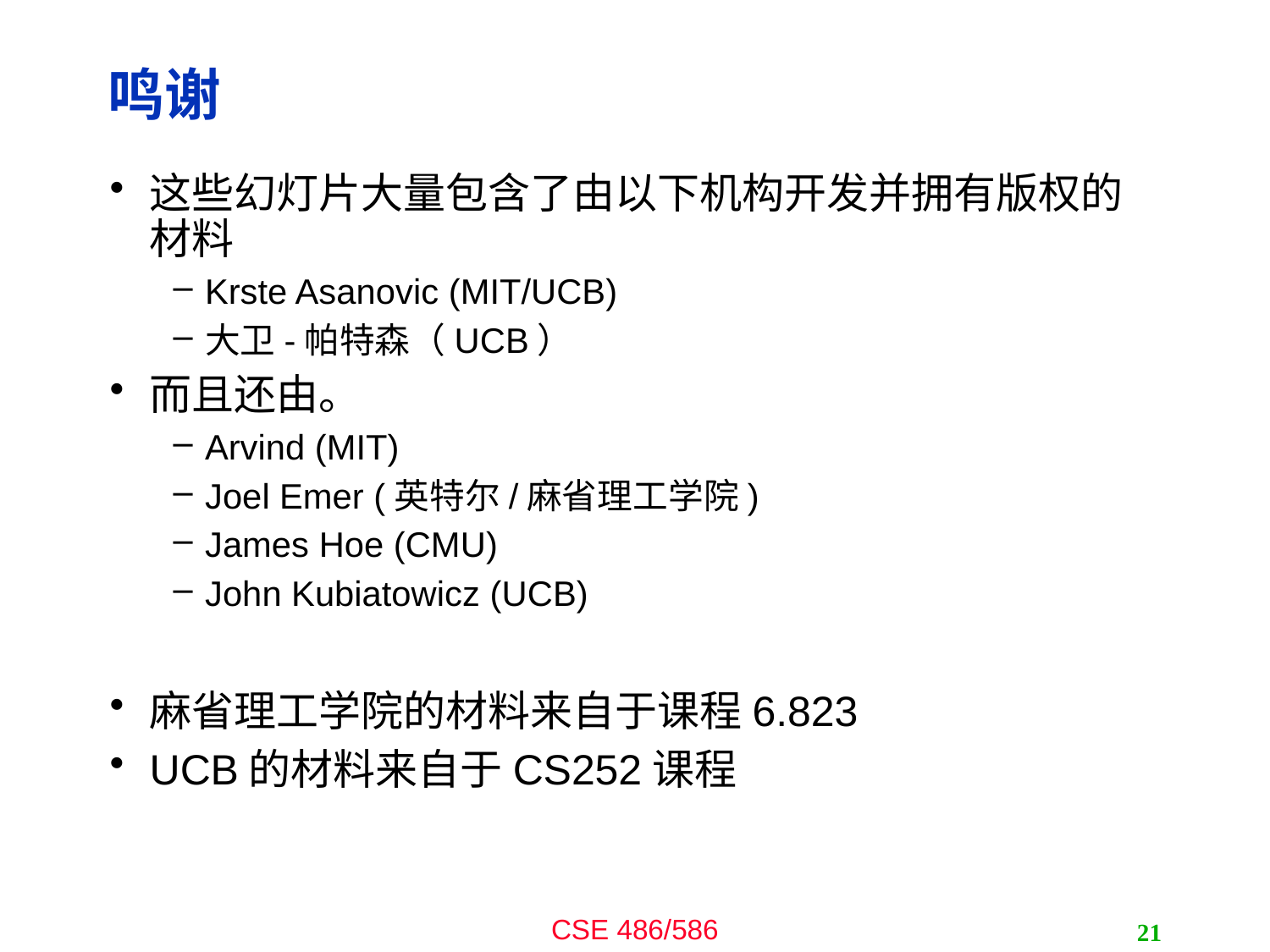

# 鸣谢
这些幻灯片大量包含了由以下机构开发并拥有版权的材料
Krste Asanovic (MIT/UCB)
大卫-帕特森（UCB）
而且还由。
Arvind (MIT)
Joel Emer (英特尔/麻省理工学院)
James Hoe (CMU)
John Kubiatowicz (UCB)

麻省理工学院的材料来自于课程6.823
UCB的材料来自于CS252课程
21